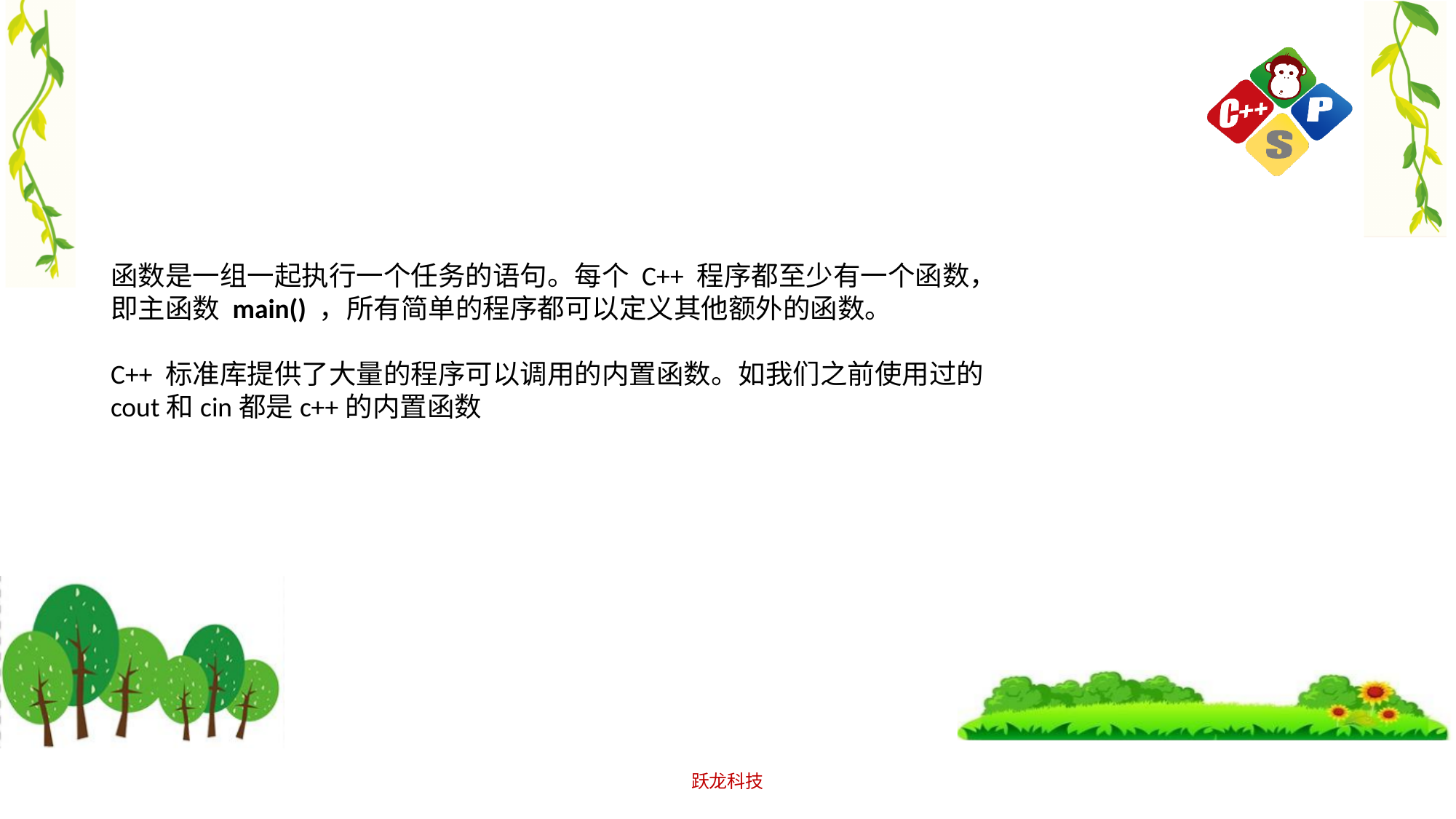

#
函数是一组一起执行一个任务的语句。每个 C++ 程序都至少有一个函数，
即主函数 main() ，所有简单的程序都可以定义其他额外的函数。

C++ 标准库提供了大量的程序可以调用的内置函数。如我们之前使用过的cout和cin都是c++的内置函数
跃龙科技